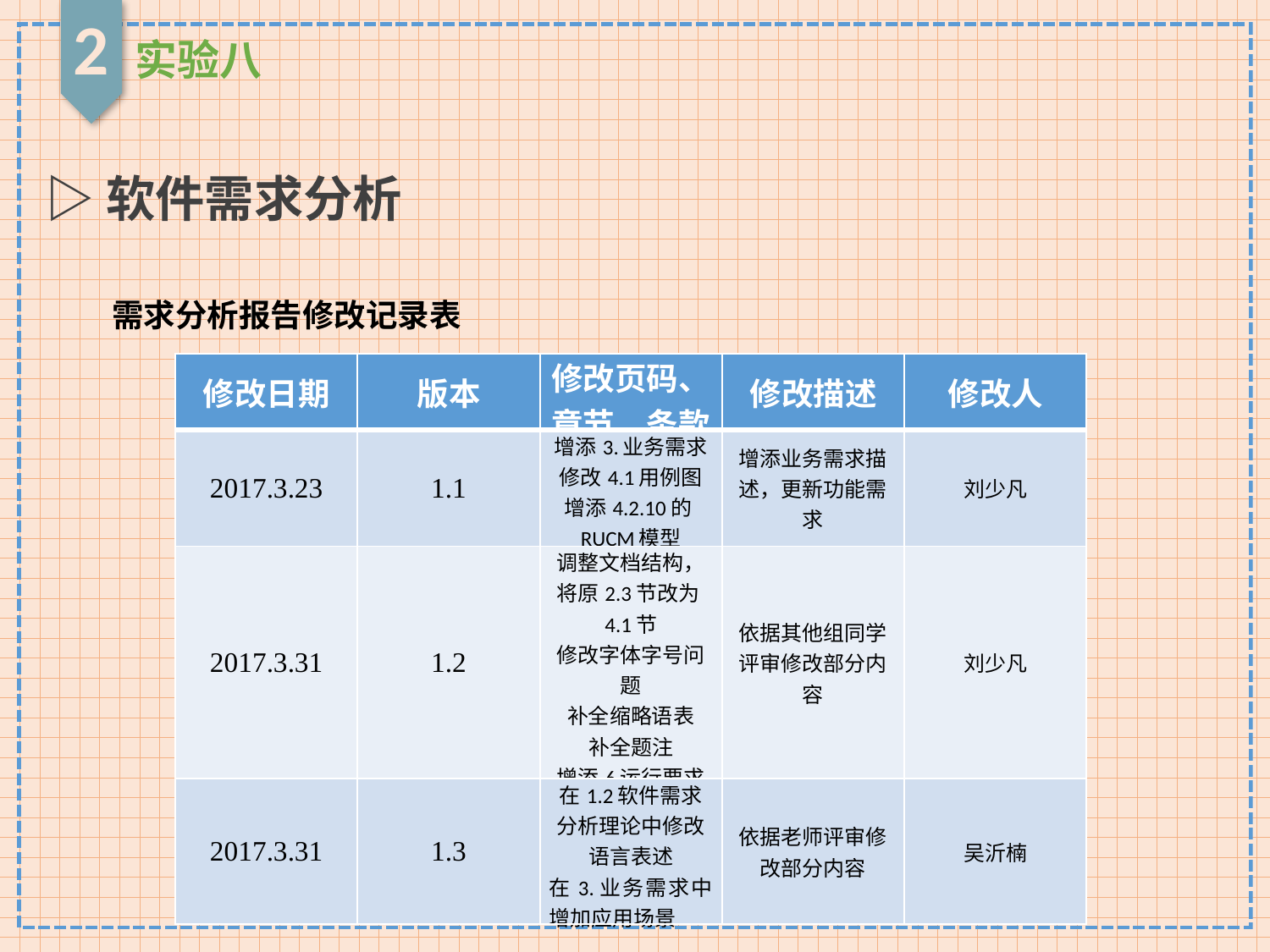

2
实验八
▷软件需求分析
需求分析报告修改记录表

| 修改日期 | 版本 | 修改页码、章节、条款 | 修改描述 | 修改人 |
| --- | --- | --- | --- | --- |
| 2017.3.23 | 1.1 | 增添3.业务需求 修改4.1用例图 增添4.2.10的RUCM模型 | 增添业务需求描述，更新功能需求 | 刘少凡 |
| 2017.3.31 | 1.2 | 调整文档结构，将原2.3节改为4.1节 修改字体字号问题 补全缩略语表 补全题注 增添6运行要求 | 依据其他组同学评审修改部分内容 | 刘少凡 |
| 2017.3.31 | 1.3 | 在1.2软件需求分析理论中修改语言表述 在3.业务需求中增加应用场景 | 依据老师评审修改部分内容 | 吴沂楠 |